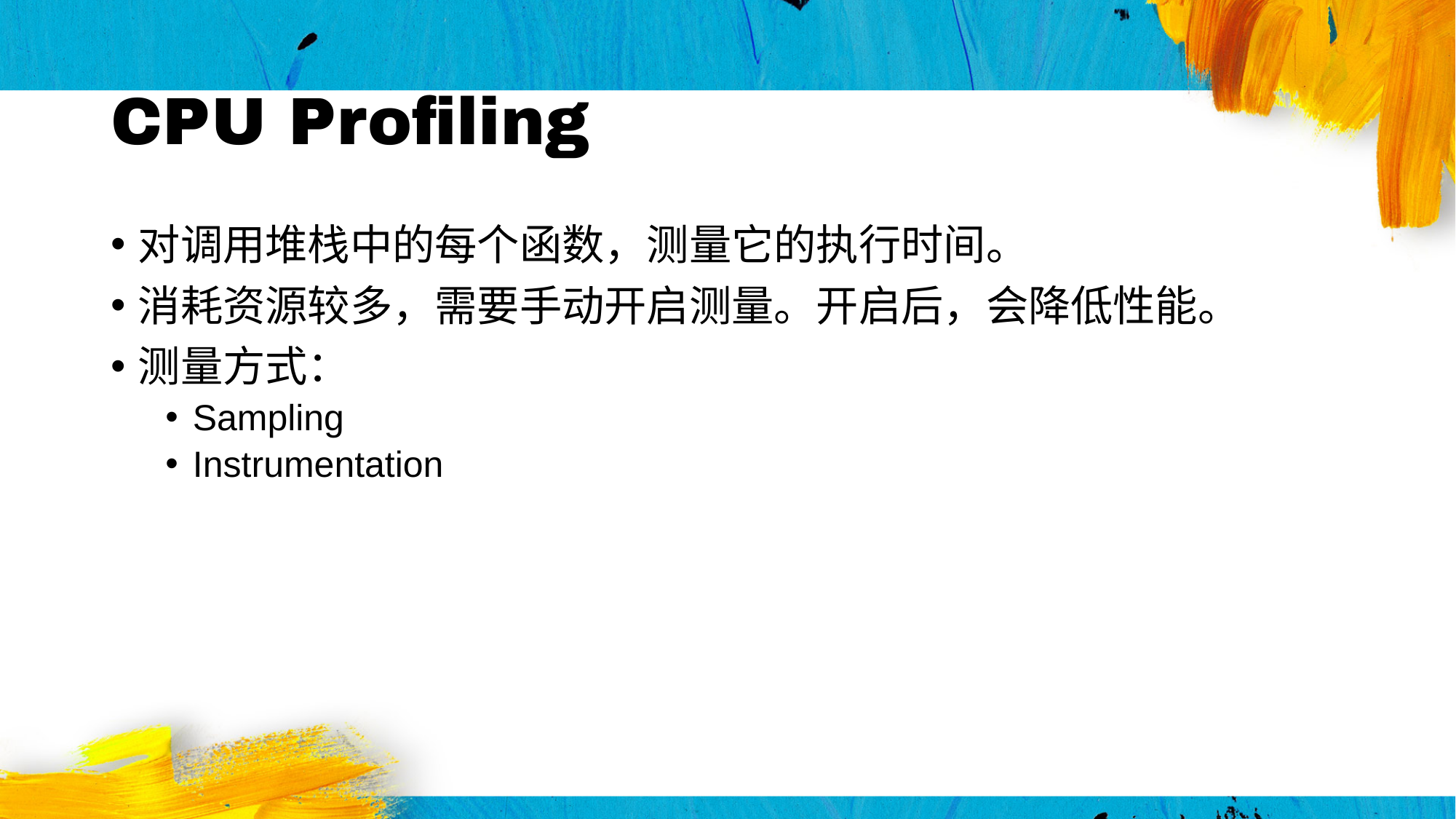

# CPU Profiling
对调用堆栈中的每个函数，测量它的执行时间。
消耗资源较多，需要手动开启测量。开启后，会降低性能。
测量方式：
Sampling
Instrumentation